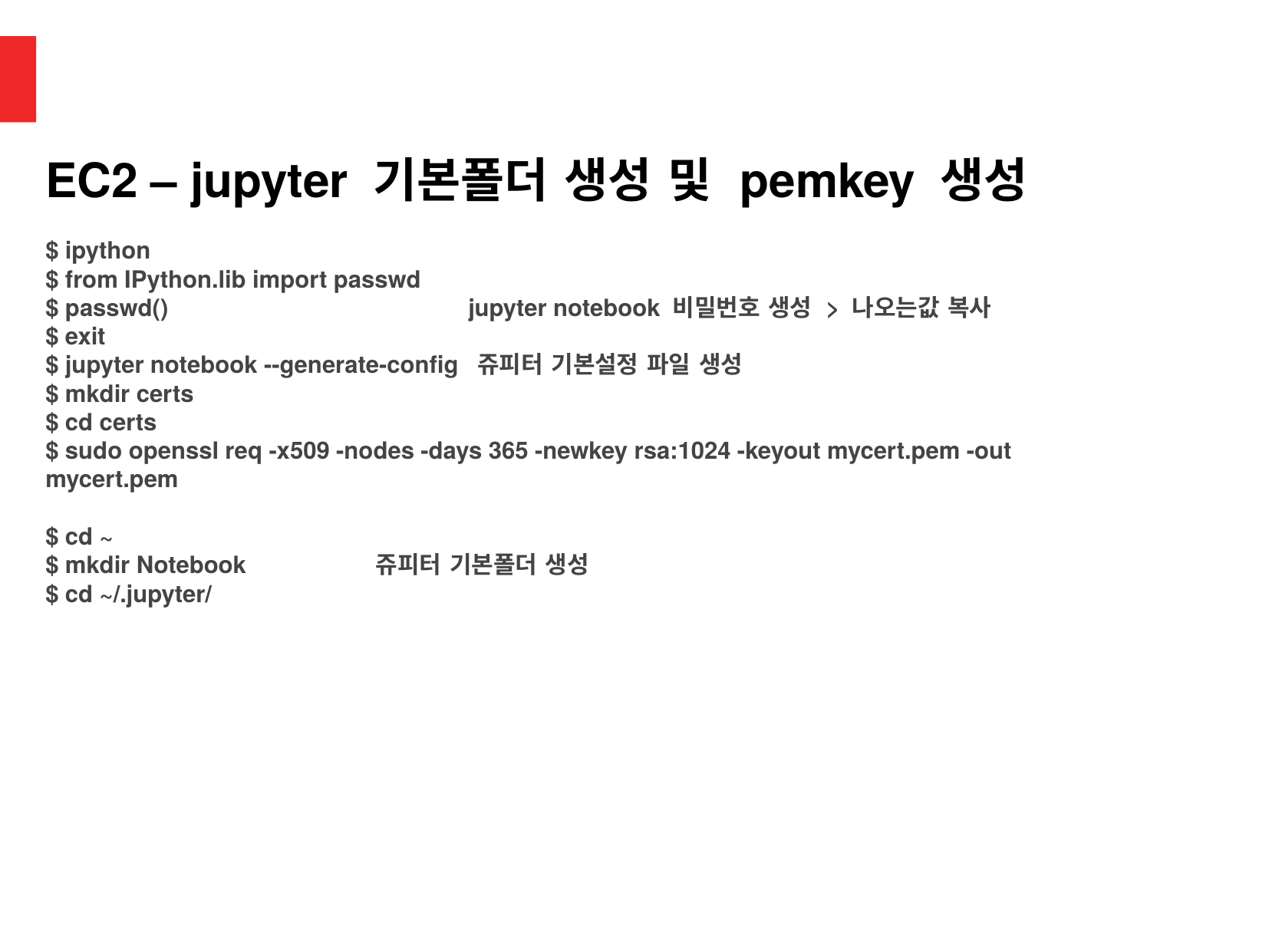

EC2 – jupyter 기본폴더 생성 및 pemkey 생성
$ ipython
$ from IPython.lib import passwd
$ passwd()                                              jupyter notebook 비밀번호 생성 > 나오는값 복사
$ exit
$ jupyter notebook --generate-config  쥬피터 기본설정 파일 생성
$ mkdir certs
$ cd certs
$ sudo openssl req -x509 -nodes -days 365 -newkey rsa:1024 -keyout mycert.pem -out mycert.pem

$ cd ~
$ mkdir Notebook                   쥬피터 기본폴더 생성
$ cd ~/.jupyter/